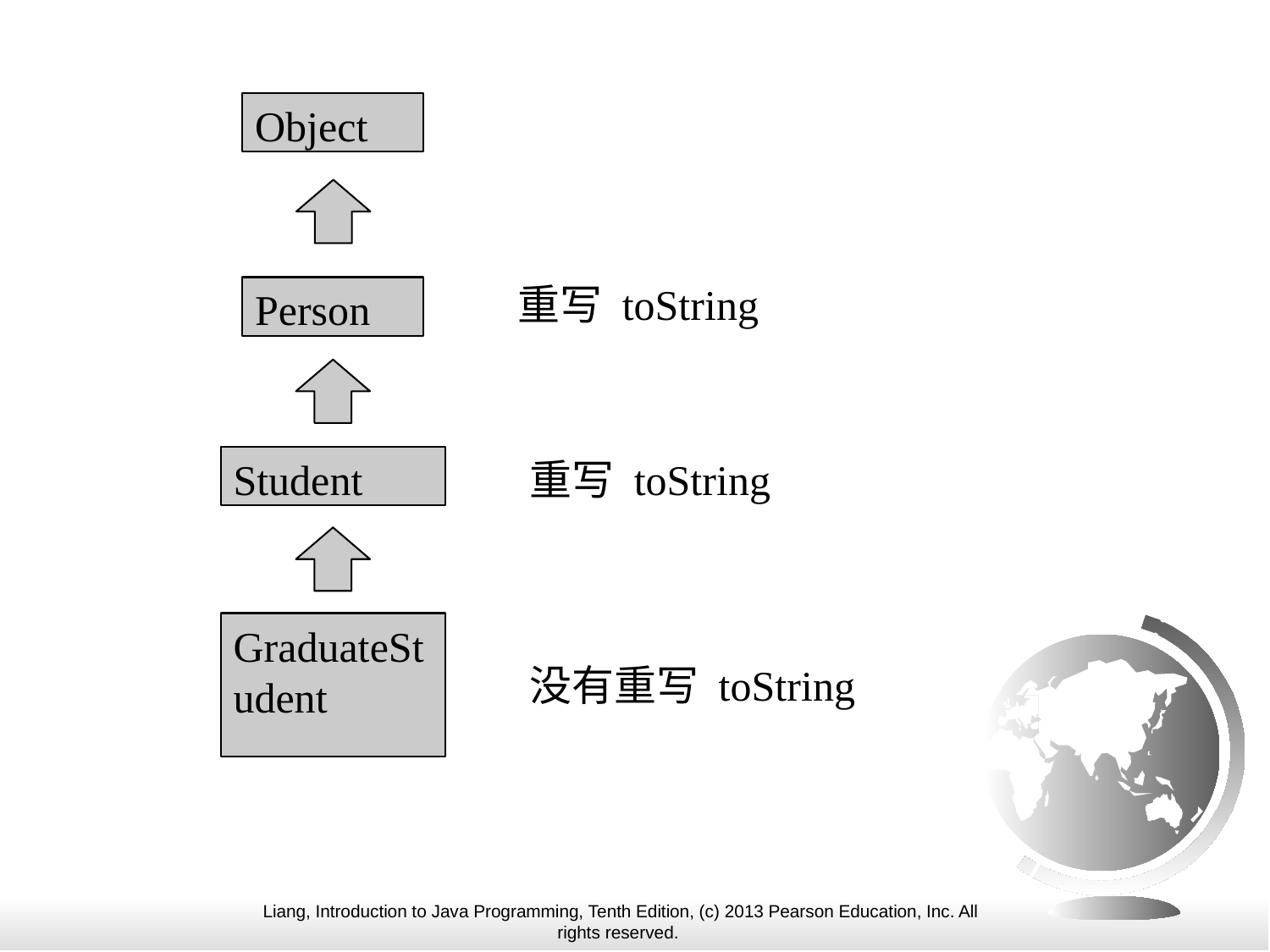

Object

重写 toString
Person

Student
重写 toString

GraduateStudent
没有重写 toString
22